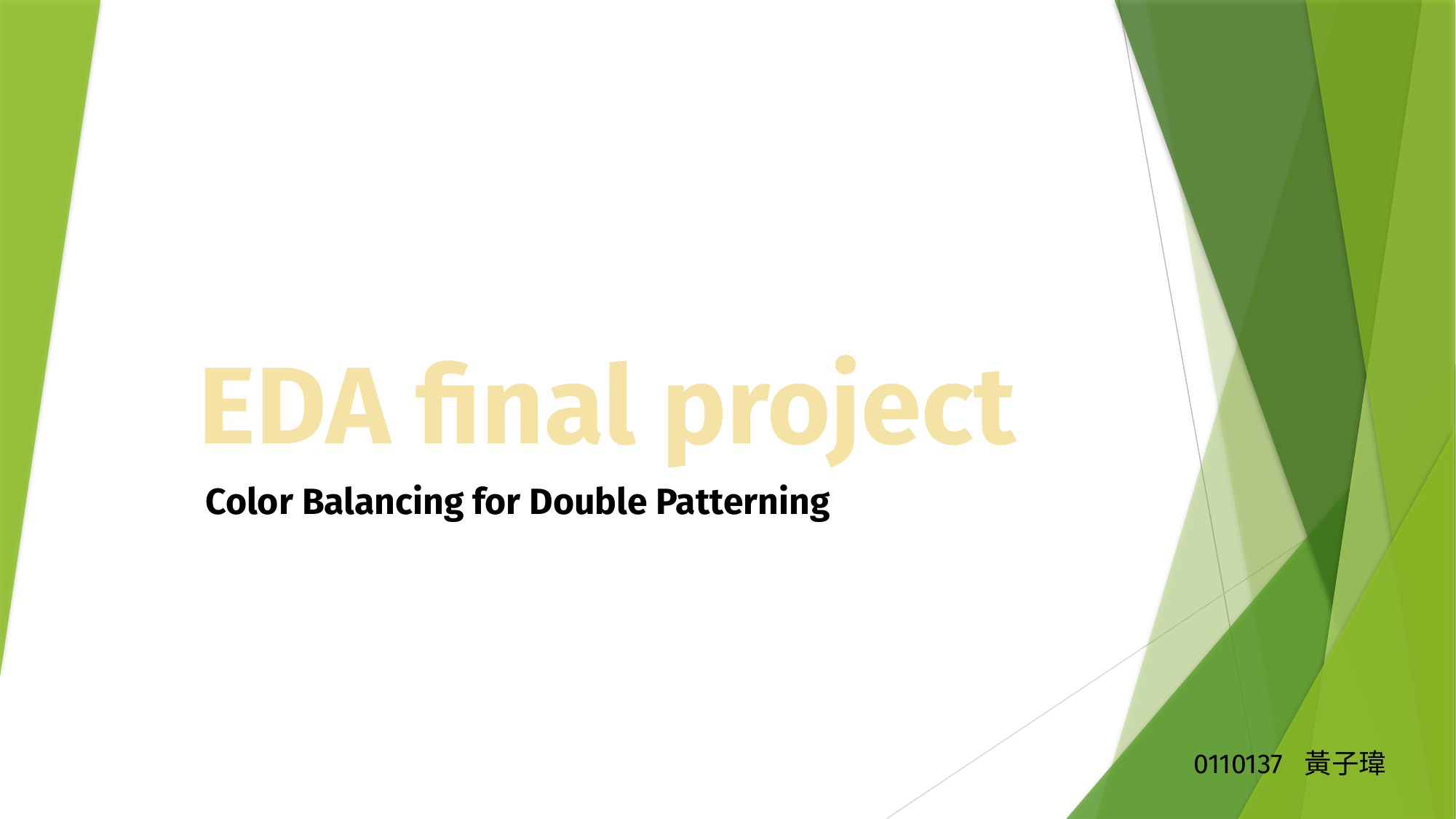

#
EDA final project
Color Balancing for Double Patterning

0110137  黃子瑋